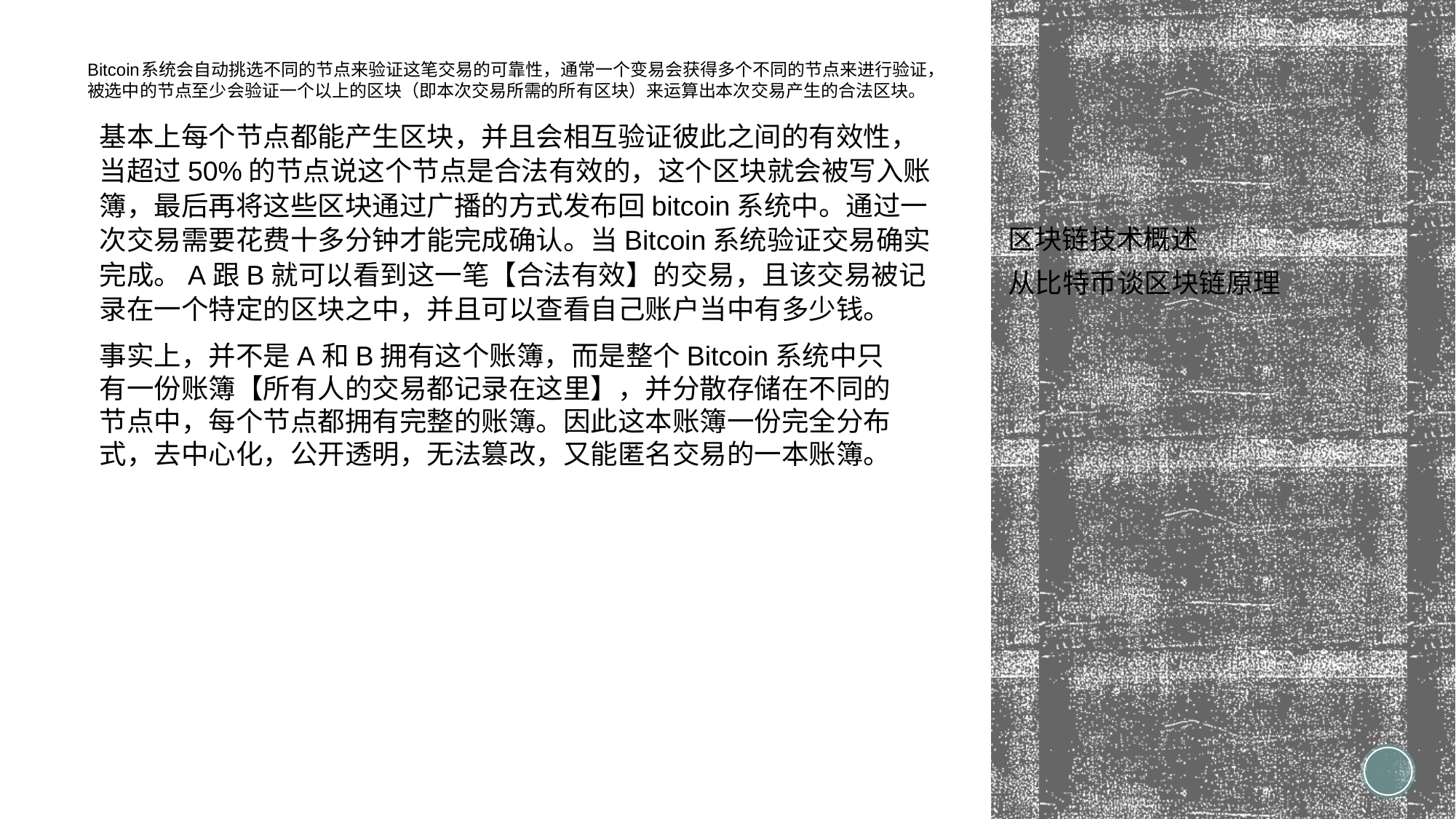

Bitcoin系统会自动挑选不同的节点来验证这笔交易的可靠性，通常一个变易会获得多个不同的节点来进行验证，被选中的节点至少会验证一个以上的区块（即本次交易所需的所有区块）来运算出本次交易产生的合法区块。
区块链技术概述
基本上每个节点都能产生区块，并且会相互验证彼此之间的有效性，当超过50%的节点说这个节点是合法有效的，这个区块就会被写入账簿，最后再将这些区块通过广播的方式发布回bitcoin系统中。通过一次交易需要花费十多分钟才能完成确认。当Bitcoin系统验证交易确实完成。A跟B就可以看到这一笔【合法有效】的交易，且该交易被记录在一个特定的区块之中，并且可以查看自己账户当中有多少钱。
从比特币谈区块链原理
事实上，并不是A和B拥有这个账簿，而是整个Bitcoin系统中只有一份账簿【所有人的交易都记录在这里】，并分散存储在不同的节点中，每个节点都拥有完整的账簿。因此这本账簿一份完全分布式，去中心化，公开透明，无法篡改，又能匿名交易的一本账簿。